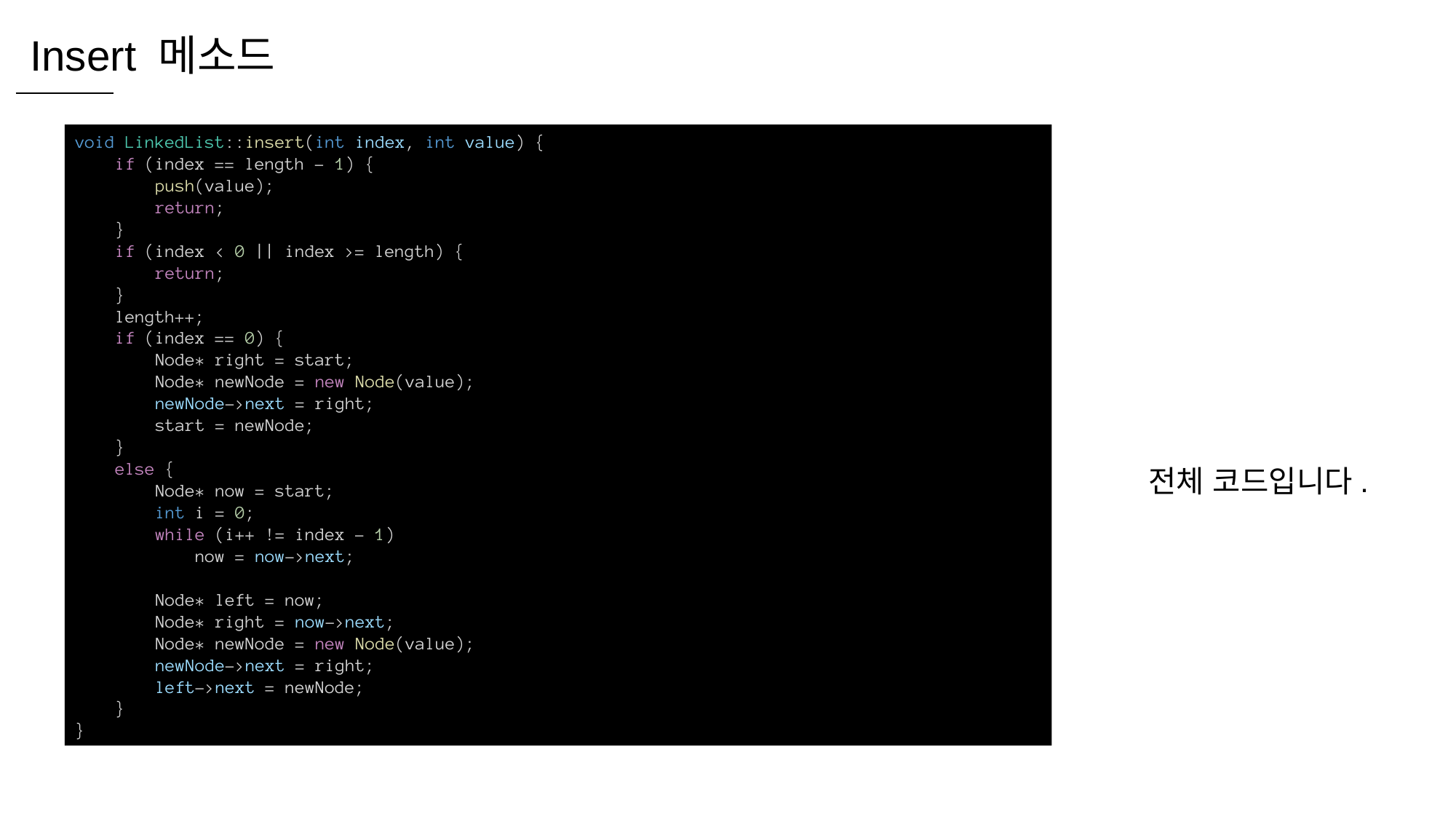

Insert 메소드
void LinkedList::insert(int index, int value) {
    if (index == length - 1) {
        push(value);
        return;
    }
    if (index < 0 || index >= length) {
        return;
    }
    length++;
    if (index == 0) {
        Node* right = start;
        Node* newNode = new Node(value);
        newNode->next = right;
        start = newNode;
    }
    else {
        Node* now = start;
        int i = 0;
        while (i++ != index - 1)
            now = now->next;
        Node* left = now;
        Node* right = now->next;
        Node* newNode = new Node(value);
        newNode->next = right;
        left->next = newNode;
    }
}
전체 코드입니다.